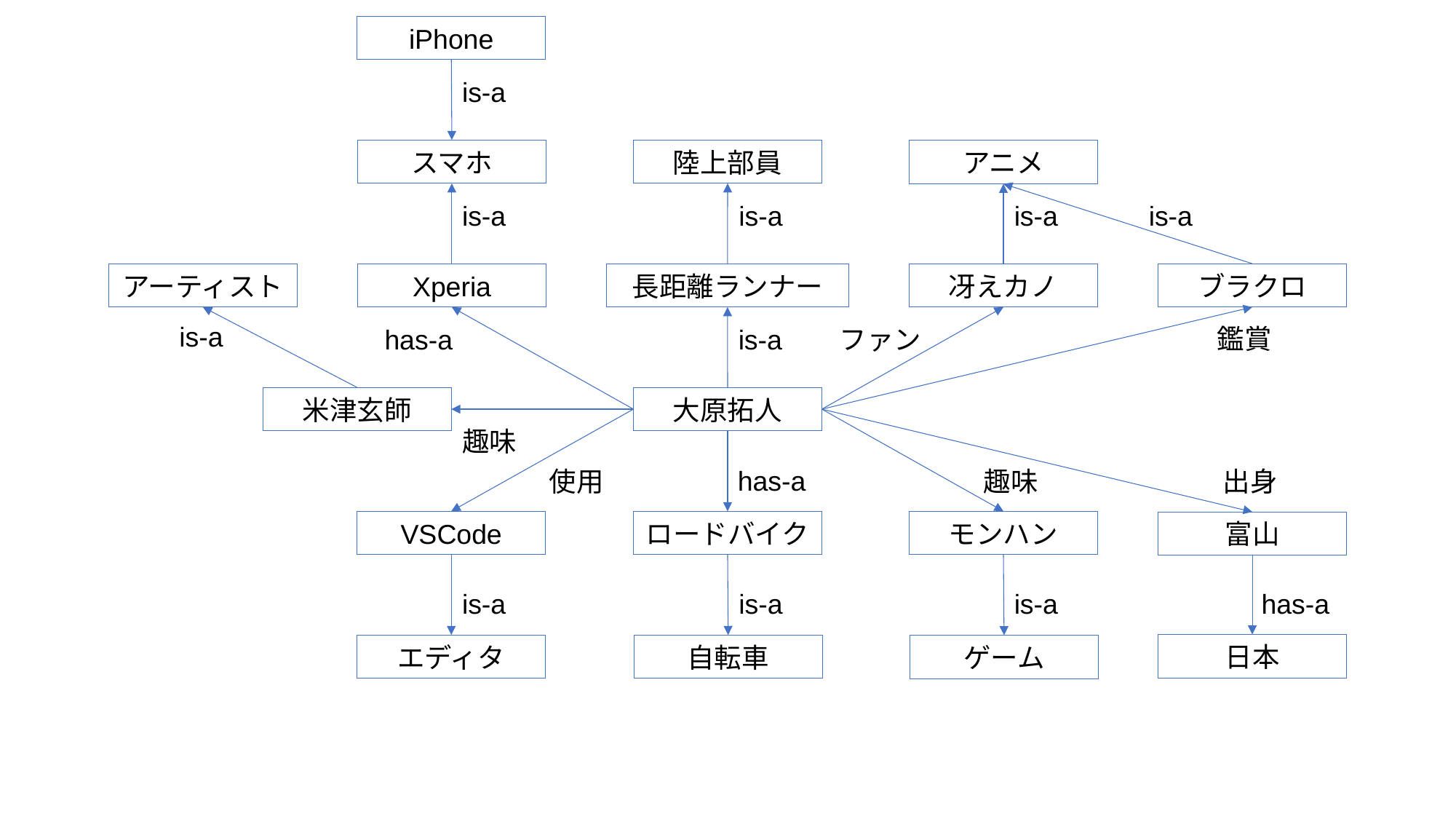

iPhone
is-a
スマホ
陸上部員
アニメ
is-a
is-a
is-a
is-a
アーティスト
Xperia
長距離ランナー
冴えカノ
ブラクロ
is-a
鑑賞
has-a
is-a
ファン
米津玄師
大原拓人
趣味
has-a
趣味
出身
使用
VSCode
ロードバイク
モンハン
富山
is-a
is-a
has-a
is-a
日本
エディタ
自転車
ゲーム